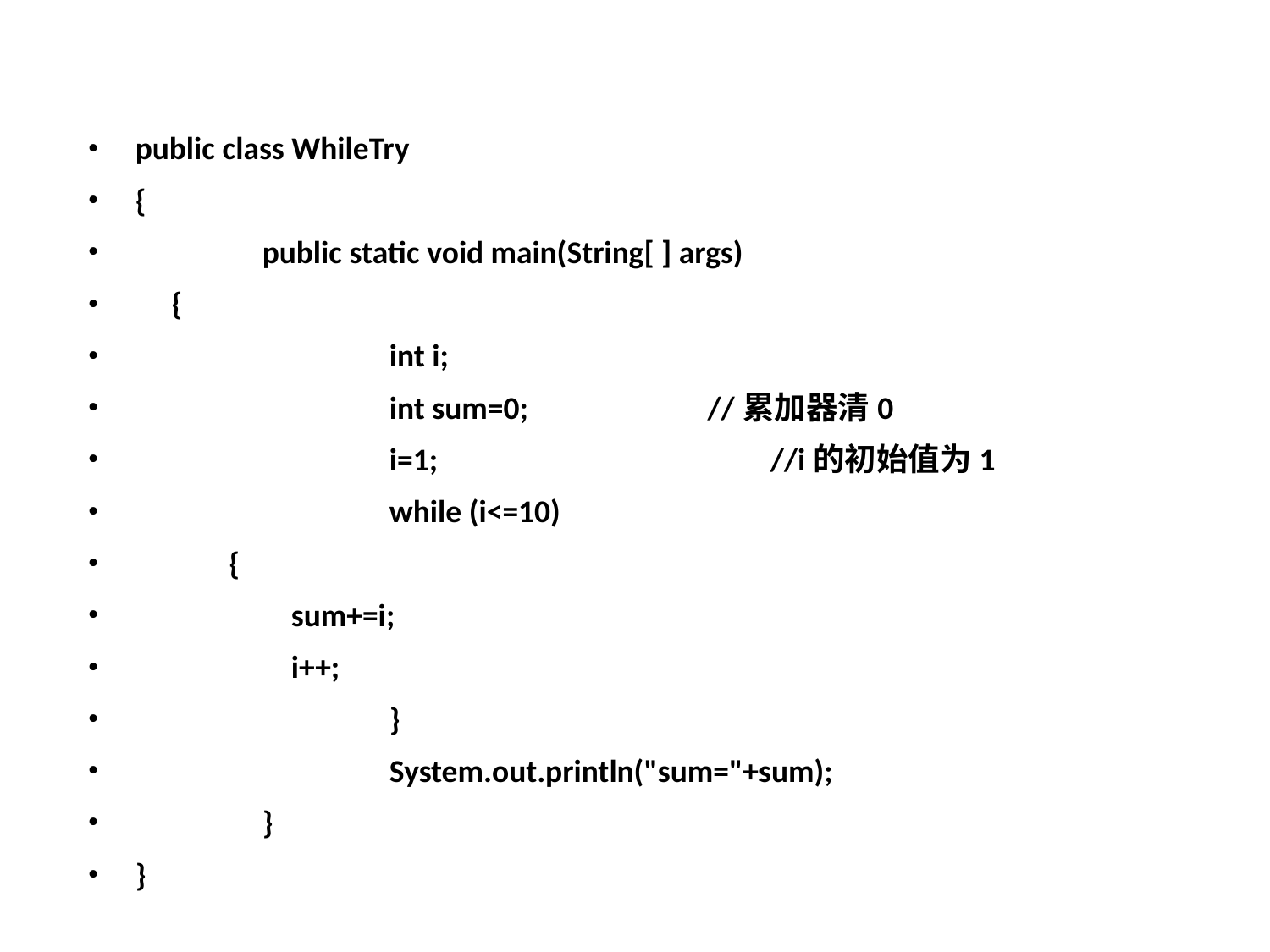

例：用while语句求1+2+…+10的和。
public class WhileTry
{
  	public static void main(String[ ] args)
     {
    		int i;
		int sum=0;                         //累加器清0
    		i=1;			//i的初始值为1
 		while (i<=10)
             {
      	    sum+=i;
      	    i++;
    		}
    		System.out.println("sum="+sum);
  	}
}